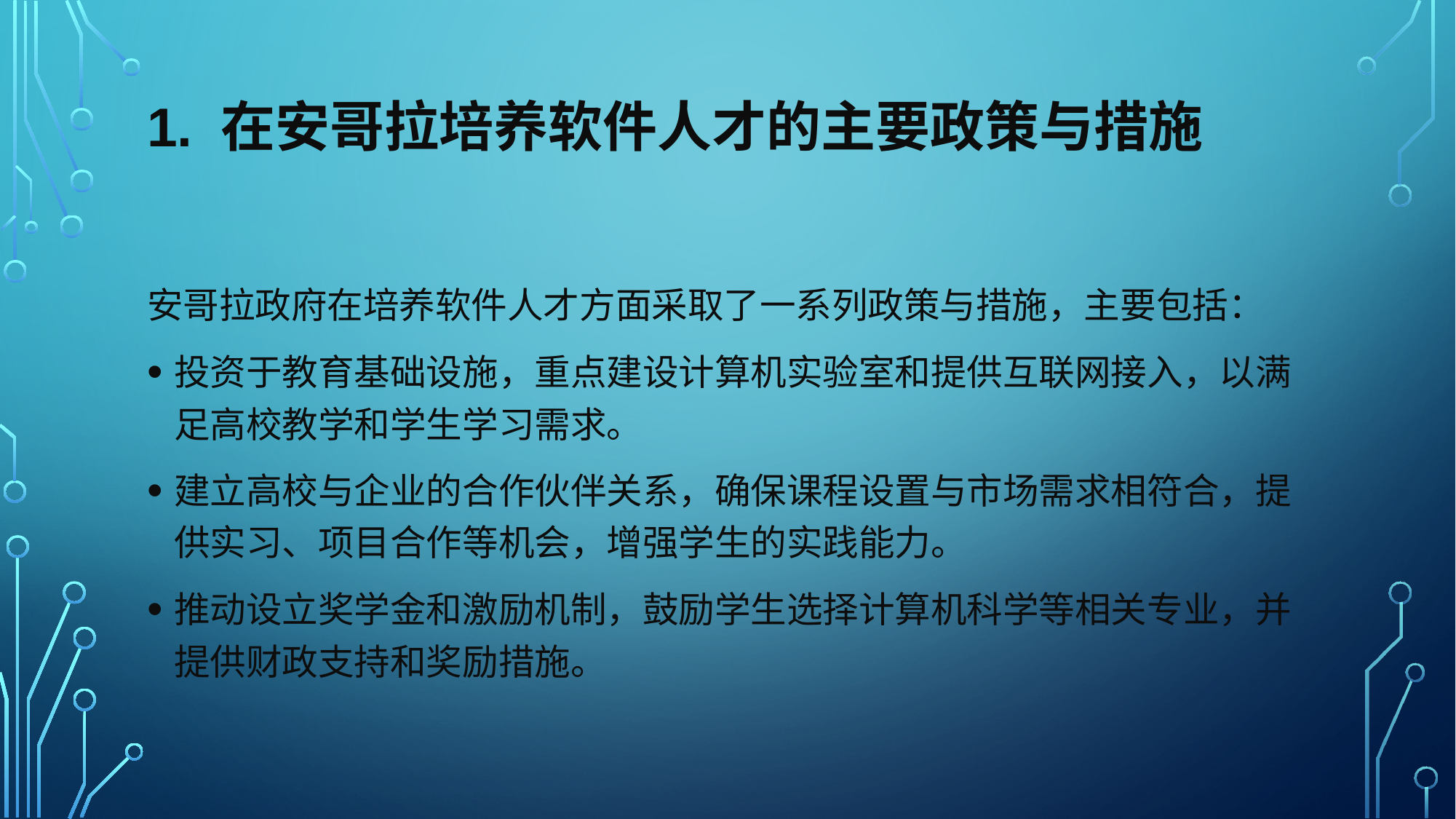

# 1. 在安哥拉培养软件人才的主要政策与措施
安哥拉政府在培养软件人才方面采取了一系列政策与措施，主要包括：
投资于教育基础设施，重点建设计算机实验室和提供互联网接入，以满足高校教学和学生学习需求。
建立高校与企业的合作伙伴关系，确保课程设置与市场需求相符合，提供实习、项目合作等机会，增强学生的实践能力。
推动设立奖学金和激励机制，鼓励学生选择计算机科学等相关专业，并提供财政支持和奖励措施。